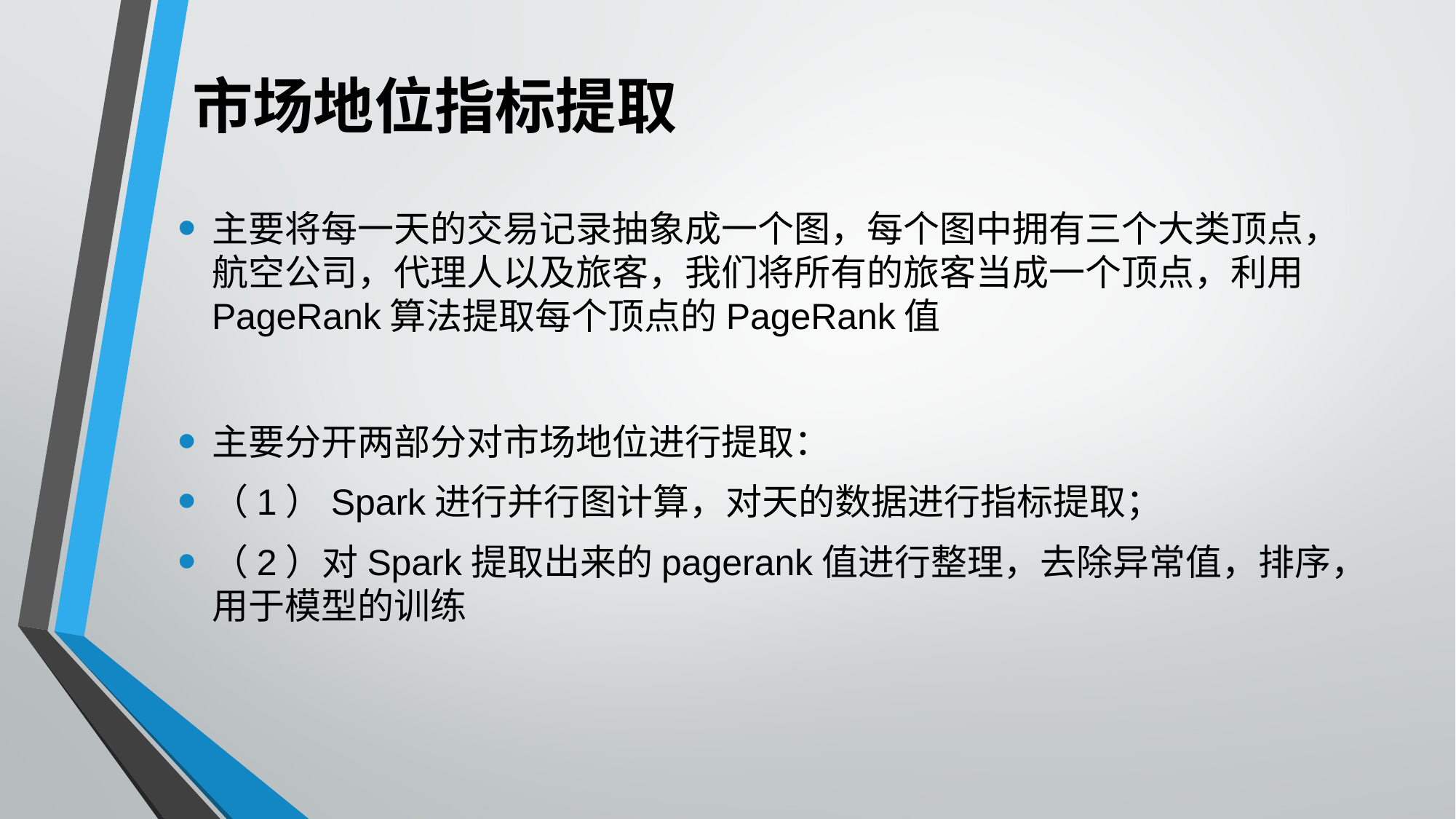

# 市场地位指标提取
主要将每一天的交易记录抽象成一个图，每个图中拥有三个大类顶点，航空公司，代理人以及旅客，我们将所有的旅客当成一个顶点，利用PageRank算法提取每个顶点的PageRank值
主要分开两部分对市场地位进行提取：
（1）Spark进行并行图计算，对天的数据进行指标提取；
（2）对Spark提取出来的pagerank值进行整理，去除异常值，排序，用于模型的训练